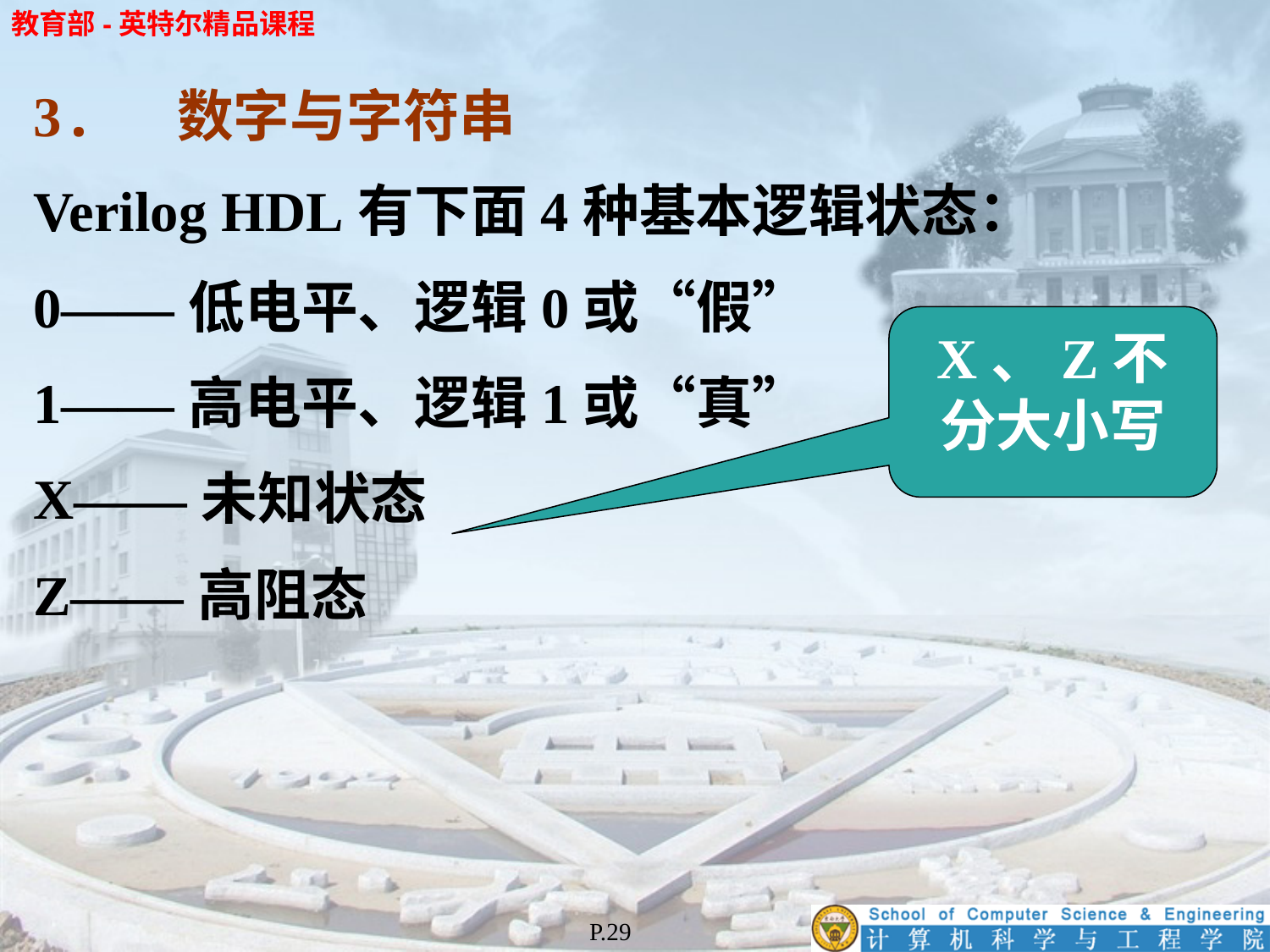

3.  数字与字符串
Verilog HDL有下面4种基本逻辑状态：
0——低电平、逻辑0或“假”
1——高电平、逻辑1或“真”
X——未知状态
Z——高阻态
X、Z不分大小写
P.29